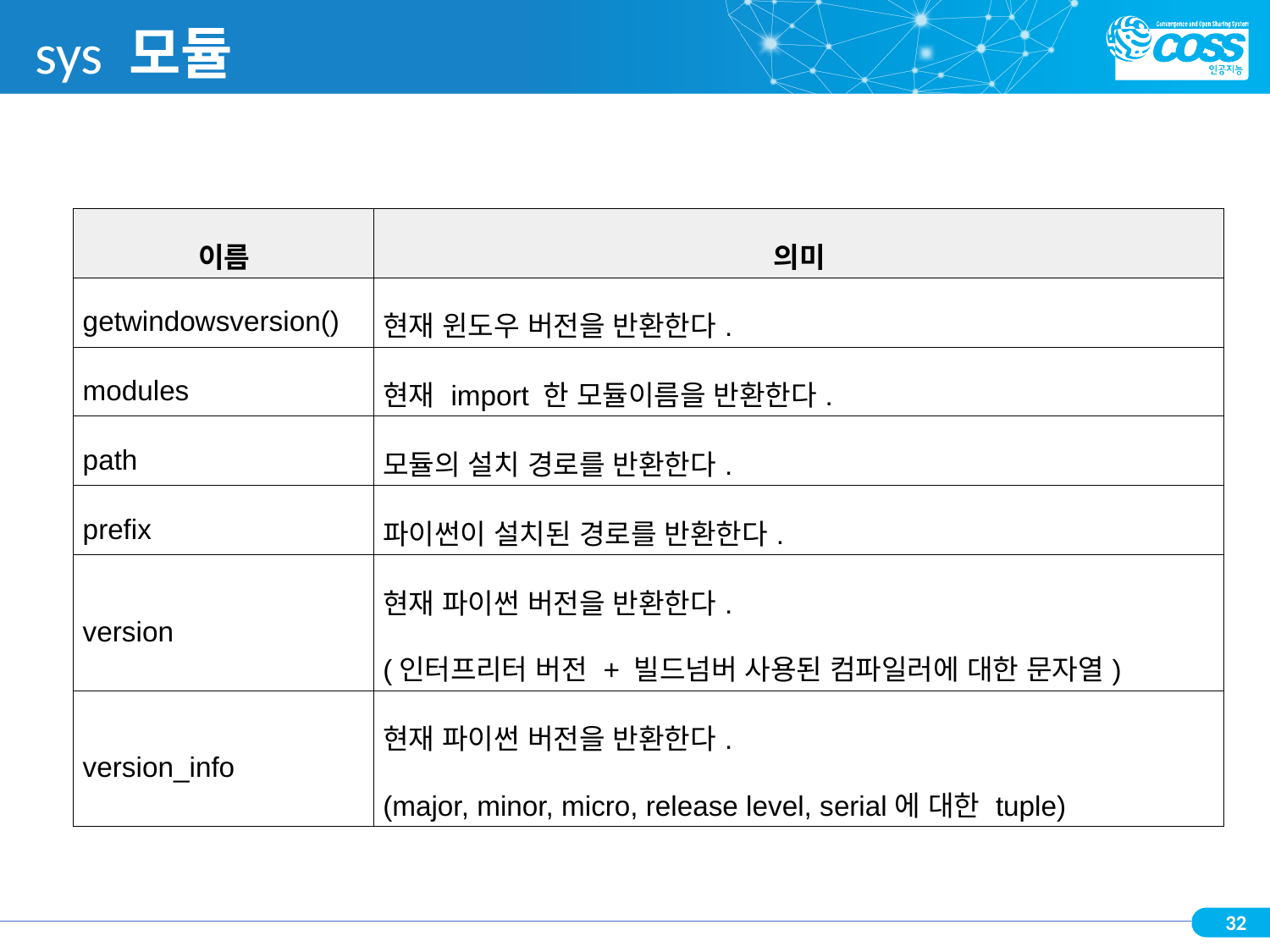

# sys 모듈
| 이름 | 의미 |
| --- | --- |
| getwindowsversion() | 현재 윈도우 버전을 반환한다. |
| modules | 현재 import 한 모듈이름을 반환한다. |
| path | 모듈의 설치 경로를 반환한다. |
| prefix | 파이썬이 설치된 경로를 반환한다. |
| version | 현재 파이썬 버전을 반환한다. (인터프리터 버전 + 빌드넘버 사용된 컴파일러에 대한 문자열) |
| version\_info | 현재 파이썬 버전을 반환한다. (major, minor, micro, release level, serial에 대한 tuple) |
32